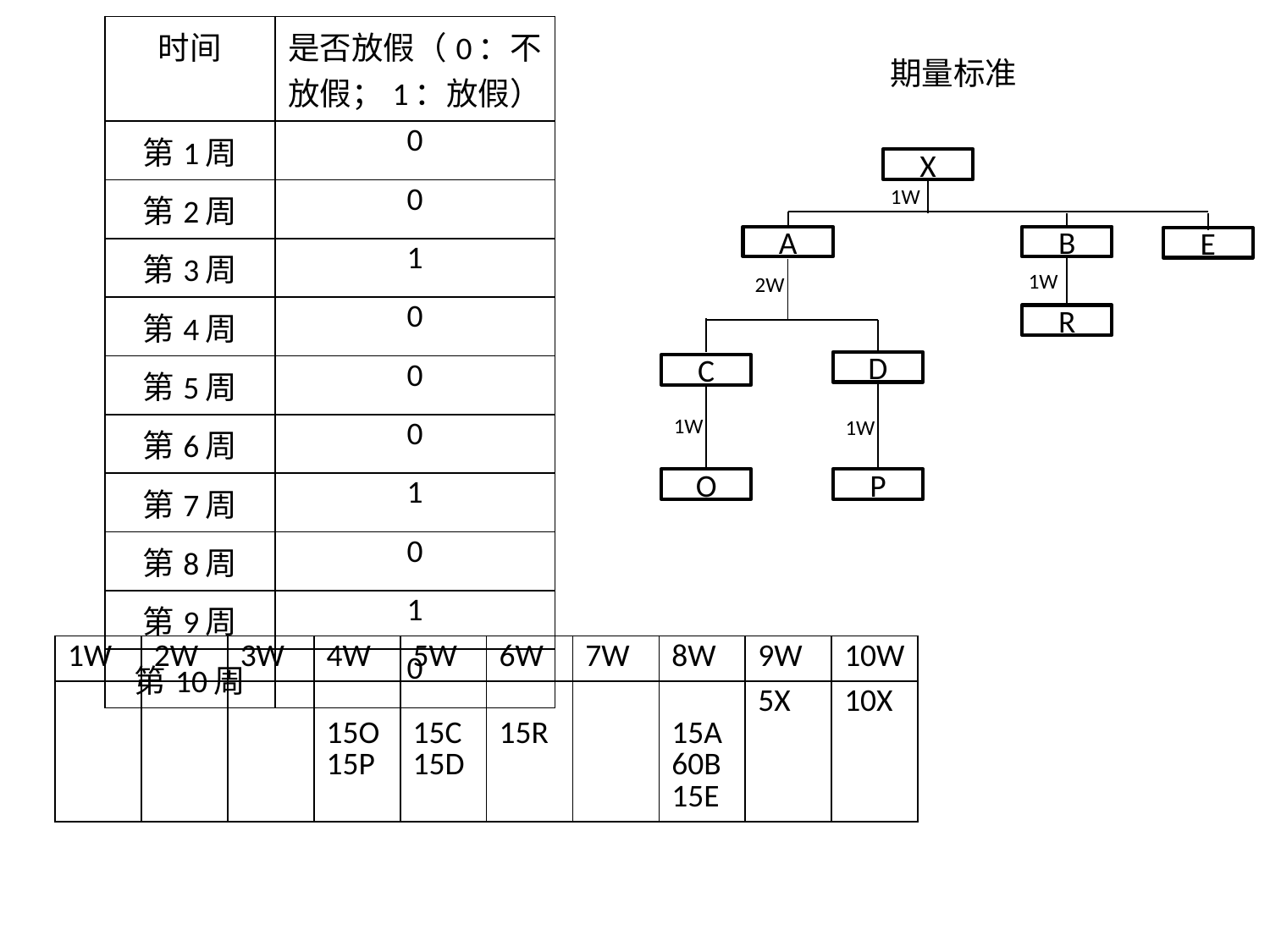

| 时间 | 是否放假（0：不放假；1：放假） |
| --- | --- |
| 第1周 | 0 |
| 第2周 | 0 |
| 第3周 | 1 |
| 第4周 | 0 |
| 第5周 | 0 |
| 第6周 | 0 |
| 第7周 | 1 |
| 第8周 | 0 |
| 第9周 | 1 |
| 第10周 | 0 |
期量标准
X
1W
A
B
E
1W
2W
R
D
C
1W
1W
O
P
| 1W | 2W | 3W | 4W | 5W | 6W | 7W | 8W | 9W | 10W |
| --- | --- | --- | --- | --- | --- | --- | --- | --- | --- |
|  |  |  | 15O 15P | 15C 15D | 15R |  | 15A 60B 15E | 5X | 10X |